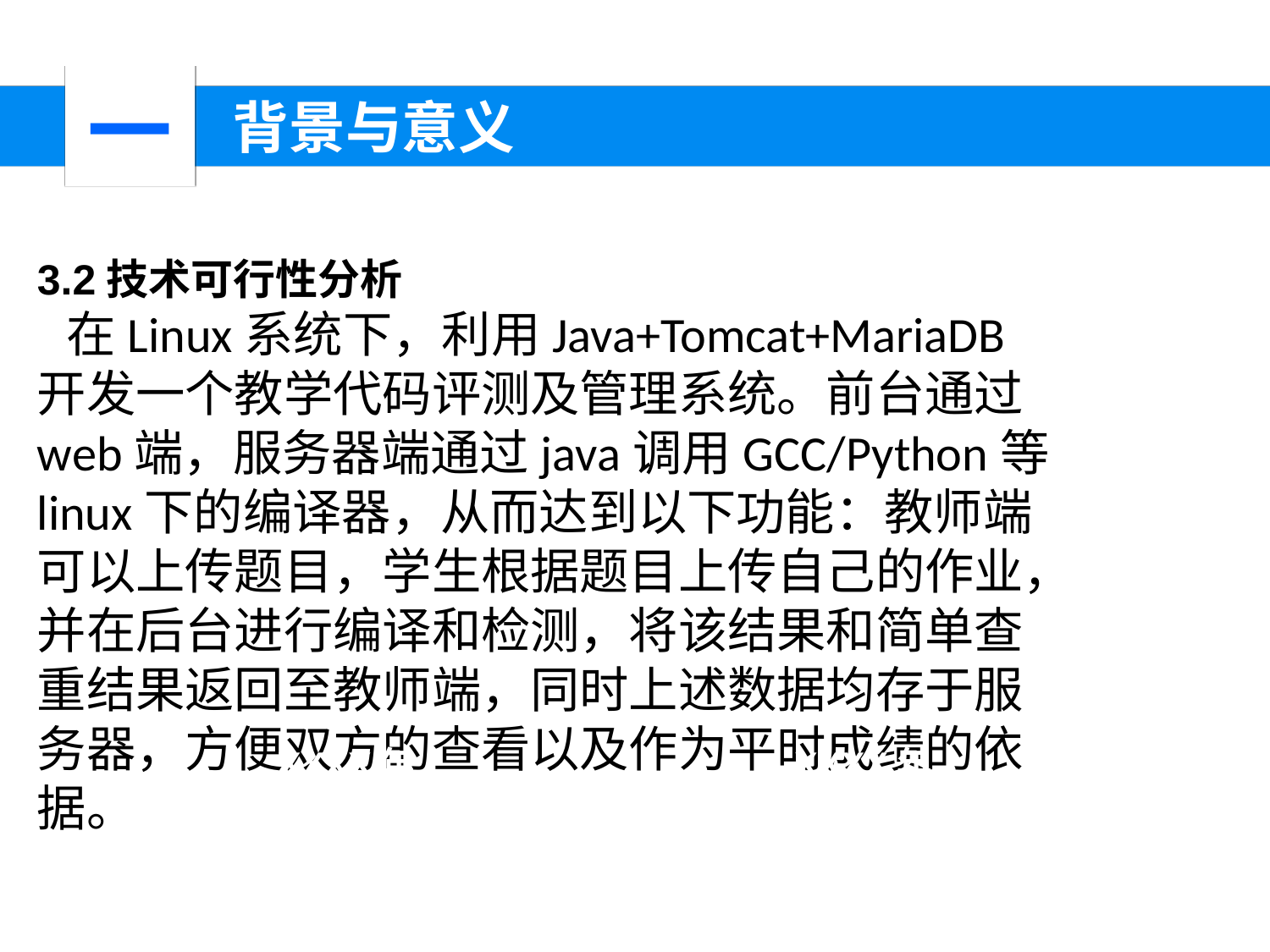

一
                背景与意义
3.2技术可行性分析
  在Linux系统下，利用Java+Tomcat+MariaDB开发一个教学代码评测及管理系统。前台通过web端，服务器端通过java调用GCC/Python等linux下的编译器，从而达到以下功能：教师端可以上传题目，学生根据题目上传自己的作业，并在后台进行编译和检测，将该结果和简单查重结果返回至教师端，同时上述数据均存于服务器，方便双方的查看以及作为平时成绩的依据。
XXXX年
XXXX年